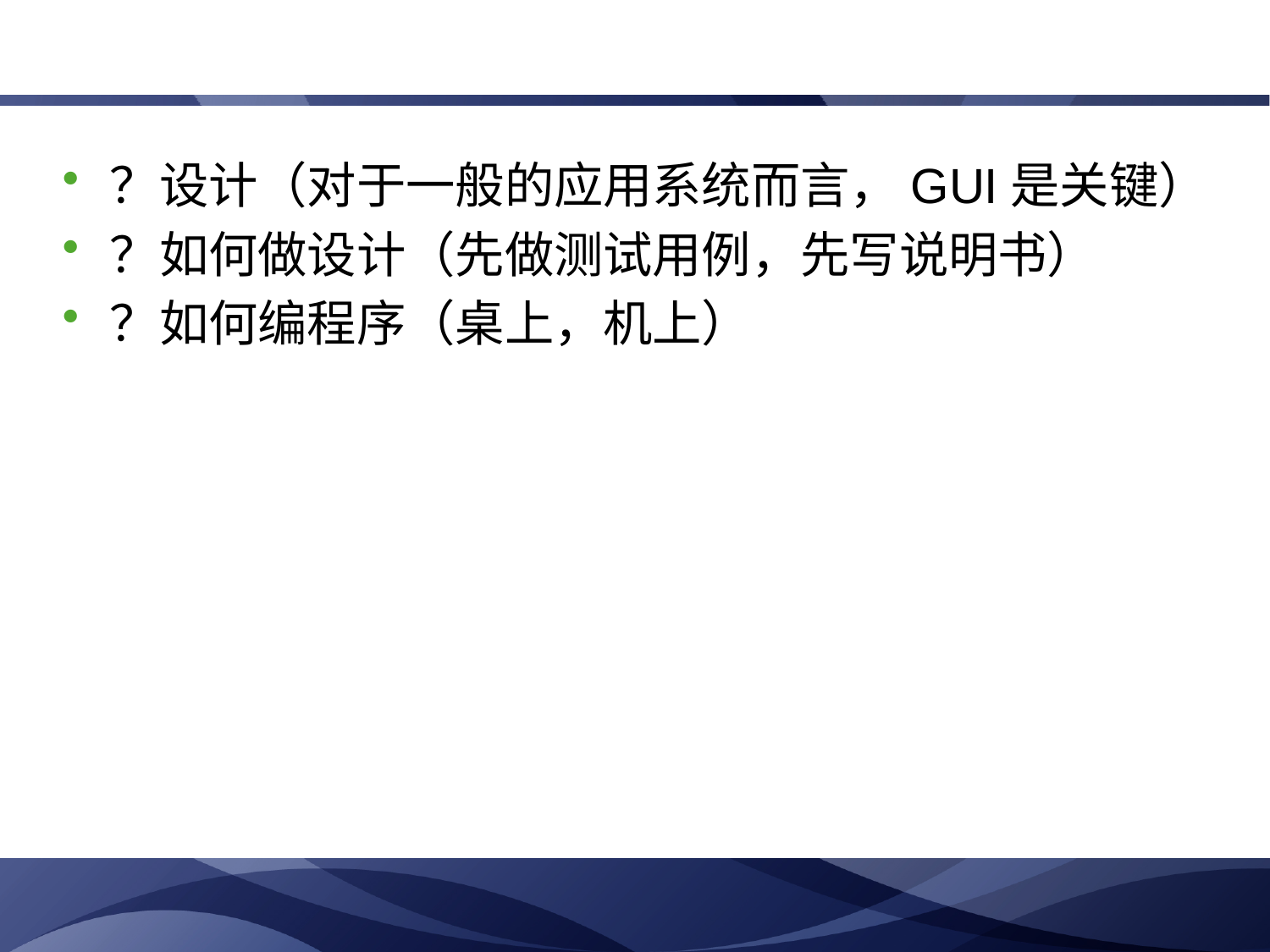

#
？设计（对于一般的应用系统而言，GUI是关键）
？如何做设计（先做测试用例，先写说明书）
？如何编程序（桌上，机上）